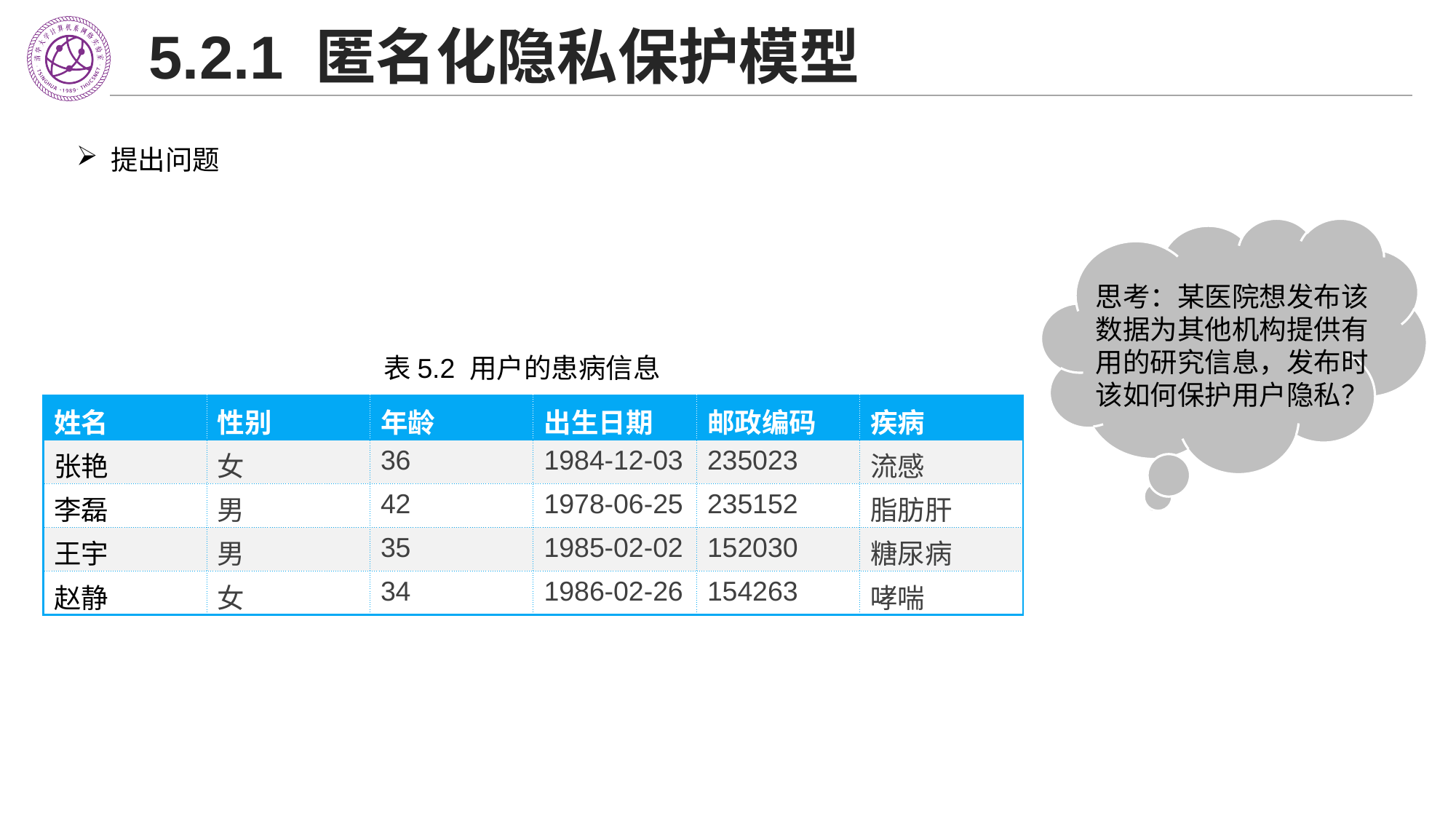

# 5.2.1 匿名化隐私保护模型
提出问题

思考：某医院想发布该数据为其他机构提供有用的研究信息，发布时该如何保护用户隐私？
表5.2 用户的患病信息
| 姓名 | 性别 | 年龄 | 出生日期 | 邮政编码 | 疾病 |
| --- | --- | --- | --- | --- | --- |
| 张艳 | 女 | 36 | 1984-12-03 | 235023 | 流感 |
| 李磊 | 男 | 42 | 1978-06-25 | 235152 | 脂肪肝 |
| 王宇 | 男 | 35 | 1985-02-02 | 152030 | 糖尿病 |
| 赵静 | 女 | 34 | 1986-02-26 | 154263 | 哮喘 |